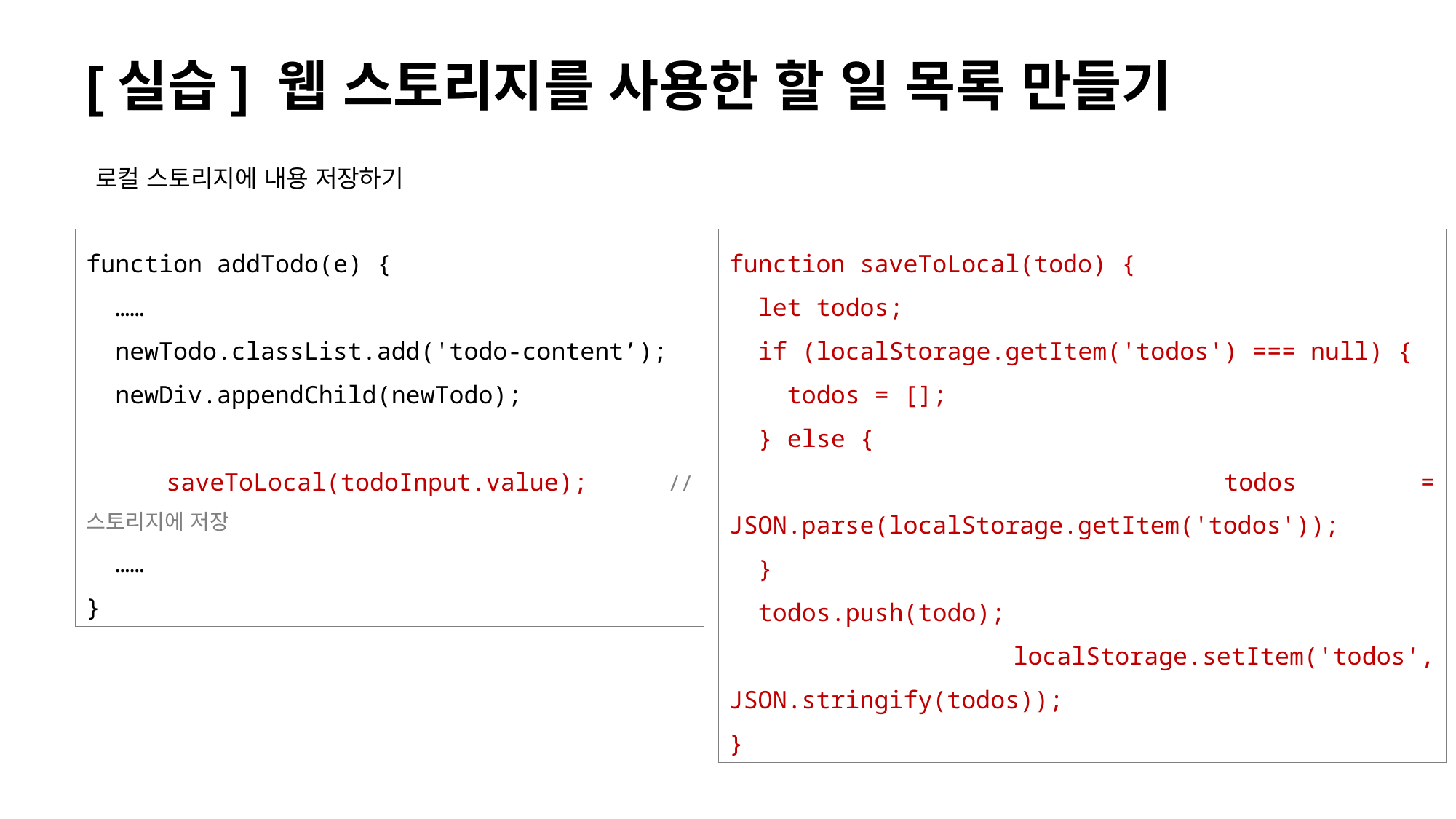

# [실습] 웹 스토리지를 사용한 할 일 목록 만들기
로컬 스토리지에 내용 저장하기
function addTodo(e) {
  ……
  newTodo.classList.add('todo-content’);
  newDiv.appendChild(newTodo);

  saveToLocal(todoInput.value);  // 스토리지에 저장
  ……
}
function saveToLocal(todo) {
  let todos;
  if (localStorage.getItem('todos') === null) {
    todos = [];
  } else {
    todos = JSON.parse(localStorage.getItem('todos'));
  }
  todos.push(todo);
  localStorage.setItem('todos', JSON.stringify(todos));
}